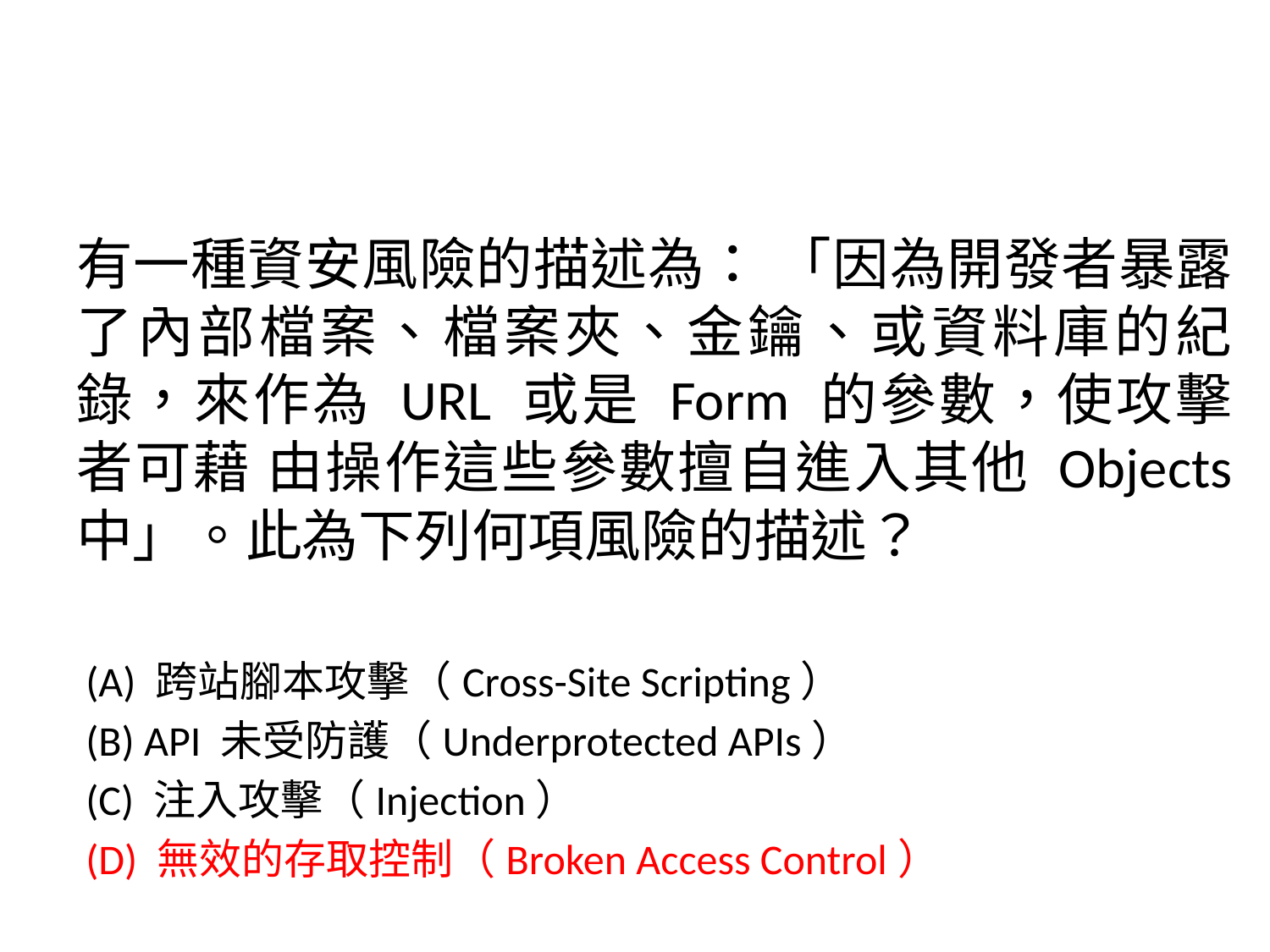

有一種資安風險的描述為： 「因為開發者暴露了內部檔案、檔案夾、金鑰、或資料庫的紀錄，來作為 URL 或是 Form 的參數，使攻擊者可藉 由操作這些參數擅自進入其他 Objects 中」。此為下列何項風險的描述？

 (A) 跨站腳本攻擊（Cross-Site Scripting）
 (B) API 未受防護（Underprotected APIs）
 (C) 注入攻擊（Injection）
 (D) 無效的存取控制（Broken Access Control）